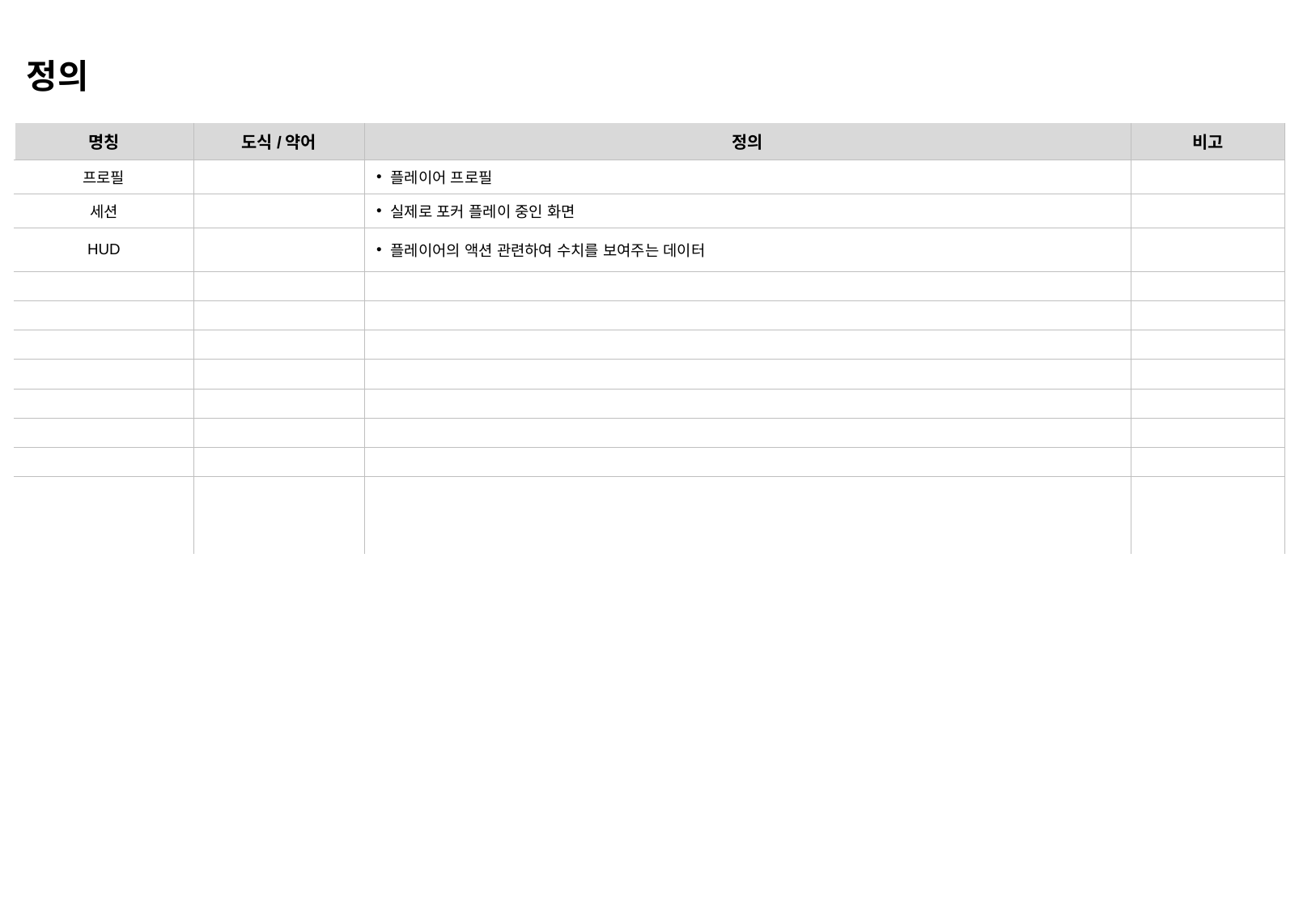

정의
| 명칭 | 도식/약어 | 정의 | 비고 |
| --- | --- | --- | --- |
| 프로필 |  | 플레이어 프로필 |  |
| 세션 |  | 실제로 포커 플레이 중인 화면 |  |
| HUD |  | 플레이어의 액션 관련하여 수치를 보여주는 데이터 |  |
|  |  |  |  |
|  |  |  |  |
|  |  |  |  |
|  |  |  |  |
|  |  |  |  |
|  |  |  |  |
|  |  |  |  |
|  |  |  |  |